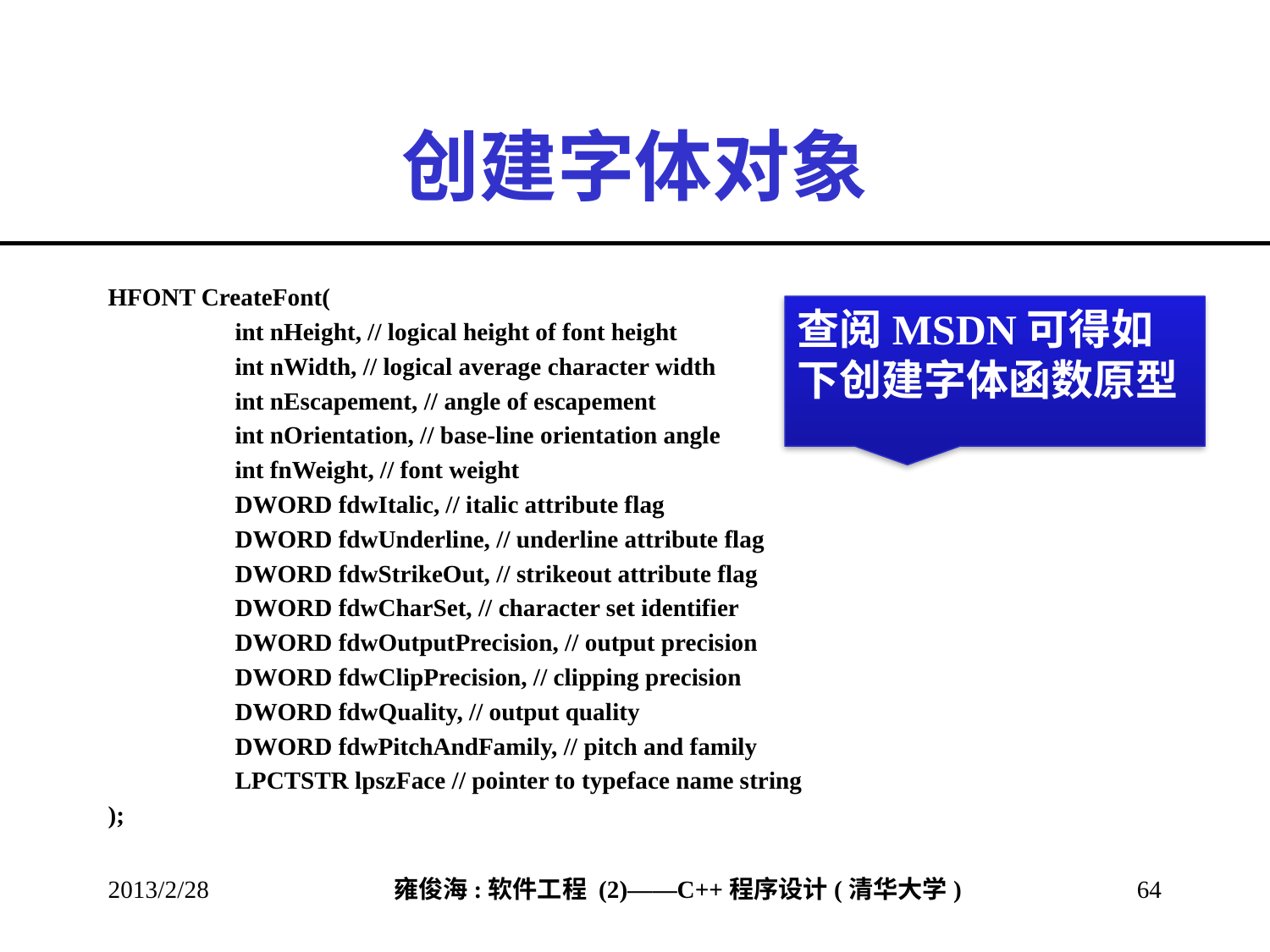

# 创建字体对象
HFONT CreateFont(
	int nHeight, // logical height of font height
	int nWidth, // logical average character width
	int nEscapement, // angle of escapement
	int nOrientation, // base-line orientation angle
	int fnWeight, // font weight
	DWORD fdwItalic, // italic attribute flag
	DWORD fdwUnderline, // underline attribute flag
	DWORD fdwStrikeOut, // strikeout attribute flag
	DWORD fdwCharSet, // character set identifier
	DWORD fdwOutputPrecision, // output precision
	DWORD fdwClipPrecision, // clipping precision
	DWORD fdwQuality, // output quality
	DWORD fdwPitchAndFamily, // pitch and family
	LPCTSTR lpszFace // pointer to typeface name string
);
查阅MSDN可得如下创建字体函数原型
2013/2/28
64